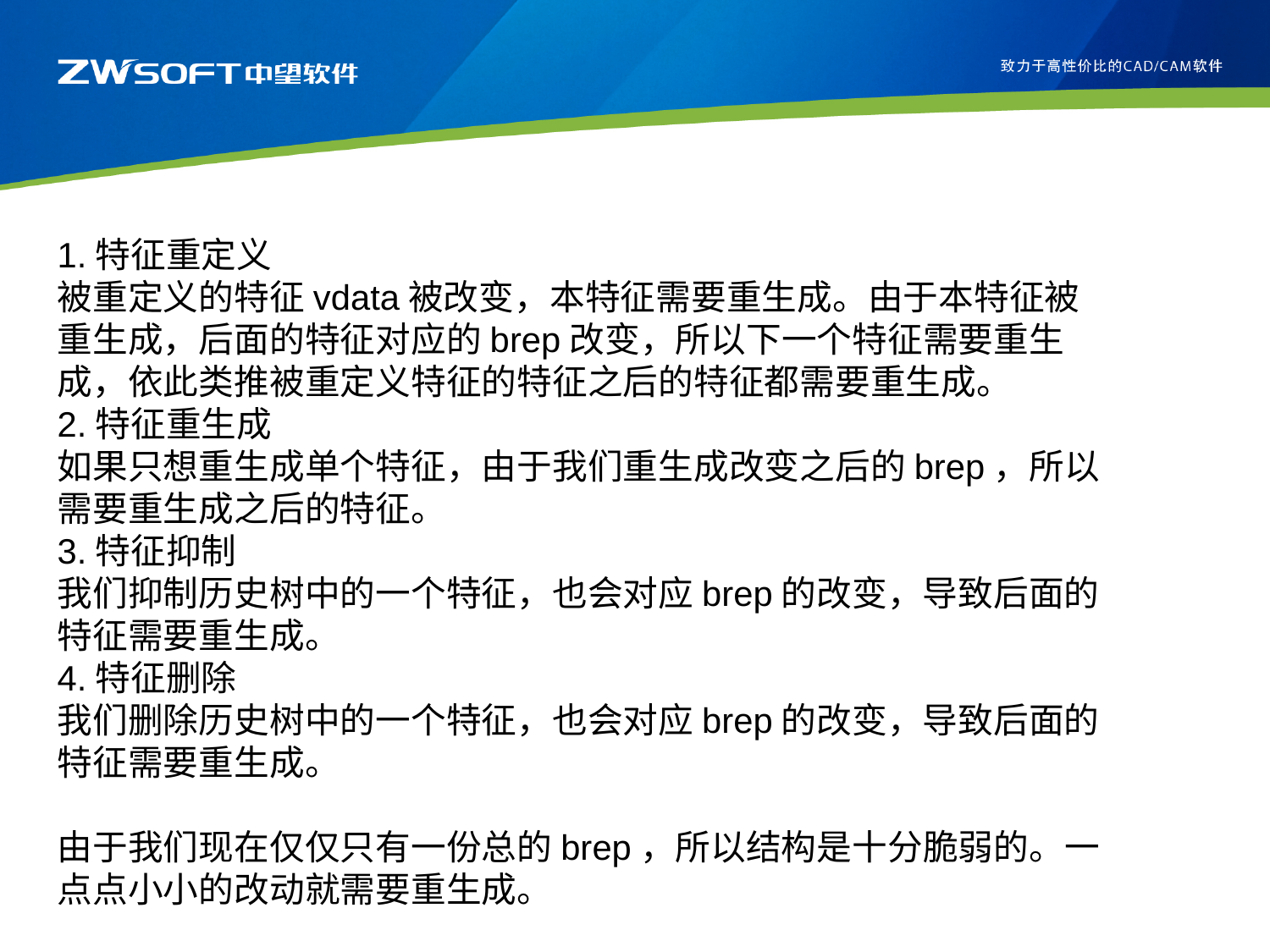

1.特征重定义
被重定义的特征vdata被改变，本特征需要重生成。由于本特征被重生成，后面的特征对应的brep改变，所以下一个特征需要重生成，依此类推被重定义特征的特征之后的特征都需要重生成。
2.特征重生成
如果只想重生成单个特征，由于我们重生成改变之后的brep，所以需要重生成之后的特征。
3.特征抑制
我们抑制历史树中的一个特征，也会对应brep的改变，导致后面的特征需要重生成。
4.特征删除
我们删除历史树中的一个特征，也会对应brep的改变，导致后面的特征需要重生成。

由于我们现在仅仅只有一份总的brep，所以结构是十分脆弱的。一点点小小的改动就需要重生成。